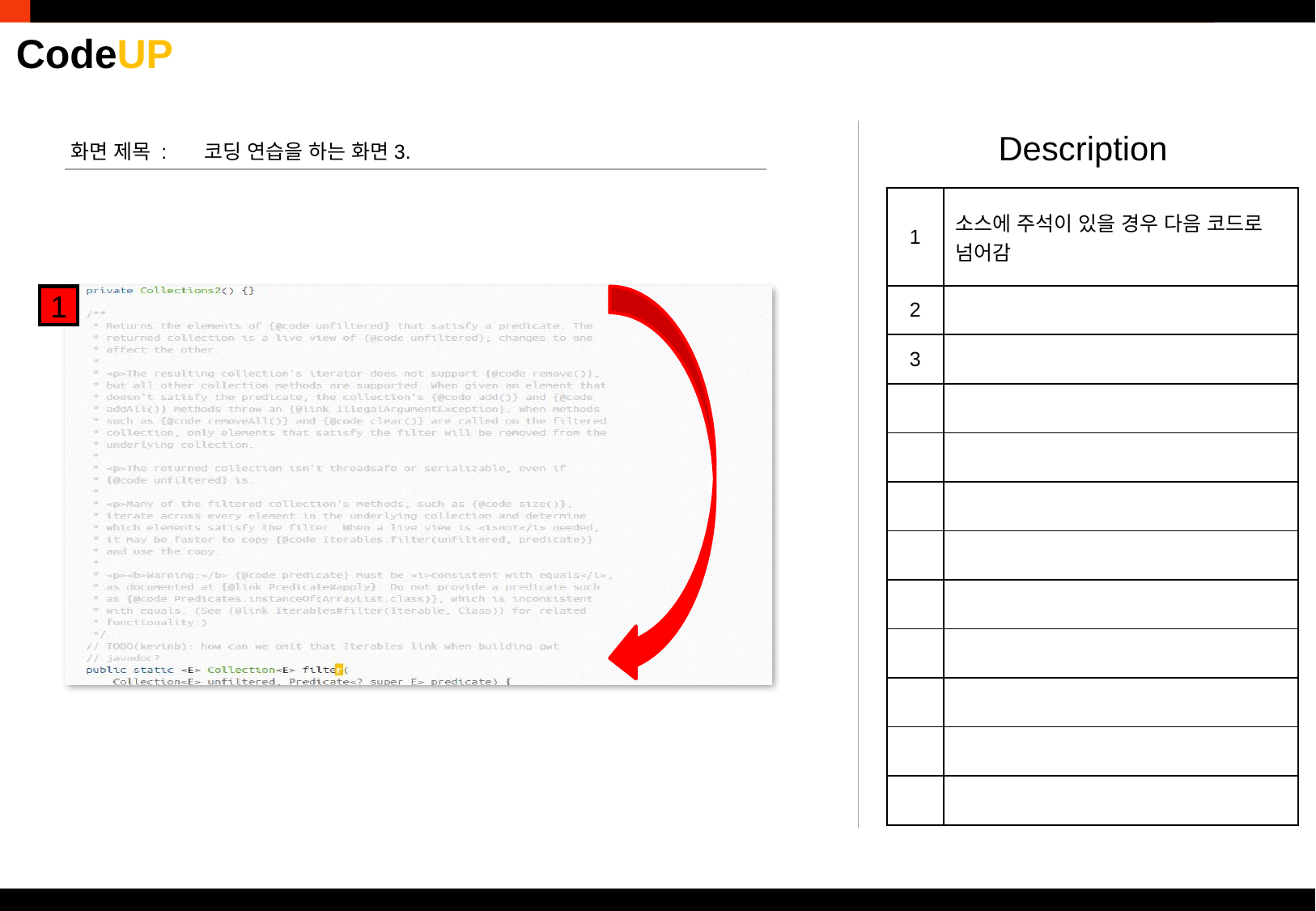

Description
화면 제목 :
코딩 연습을 하는 화면3.
| 1 | 소스에 주석이 있을 경우 다음 코드로 넘어감 |
| --- | --- |
| 2 |  |
| 3 |  |
|  |  |
|  |  |
|  |  |
|  |  |
|  |  |
|  |  |
|  |  |
|  |  |
|  |  |
1